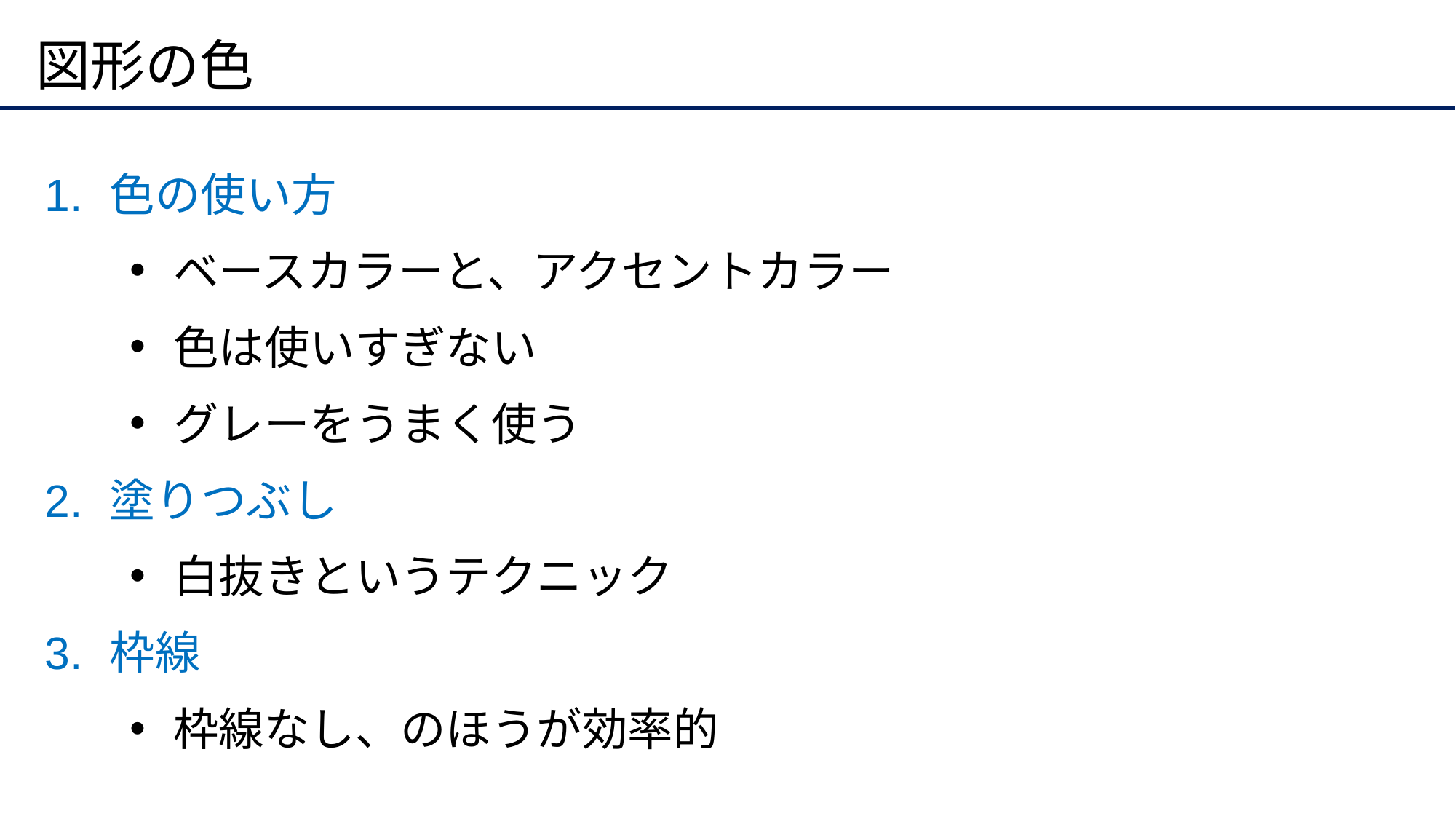

# 図形の色
色の使い方
ベースカラーと、アクセントカラー
色は使いすぎない
グレーをうまく使う
塗りつぶし
白抜きというテクニック
枠線
枠線なし、のほうが効率的